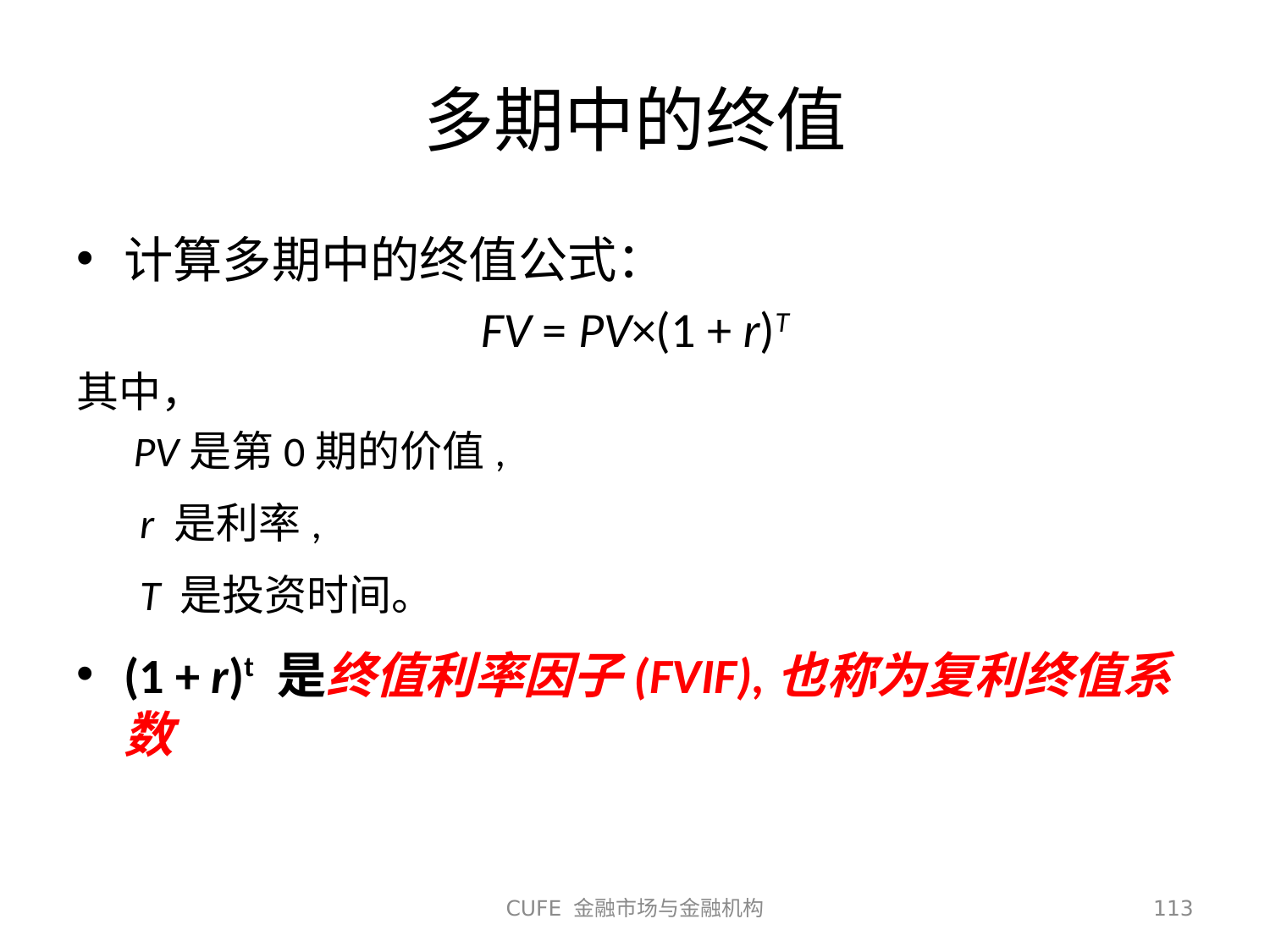

# 多期中的终值
计算多期中的终值公式：
FV = PV×(1 + r)T
其中，
	 PV是第0期的价值,
r 是利率,
T 是投资时间。
(1 + r)t 是终值利率因子(FVIF),也称为复利终值系数

CUFE 金融市场与金融机构
113